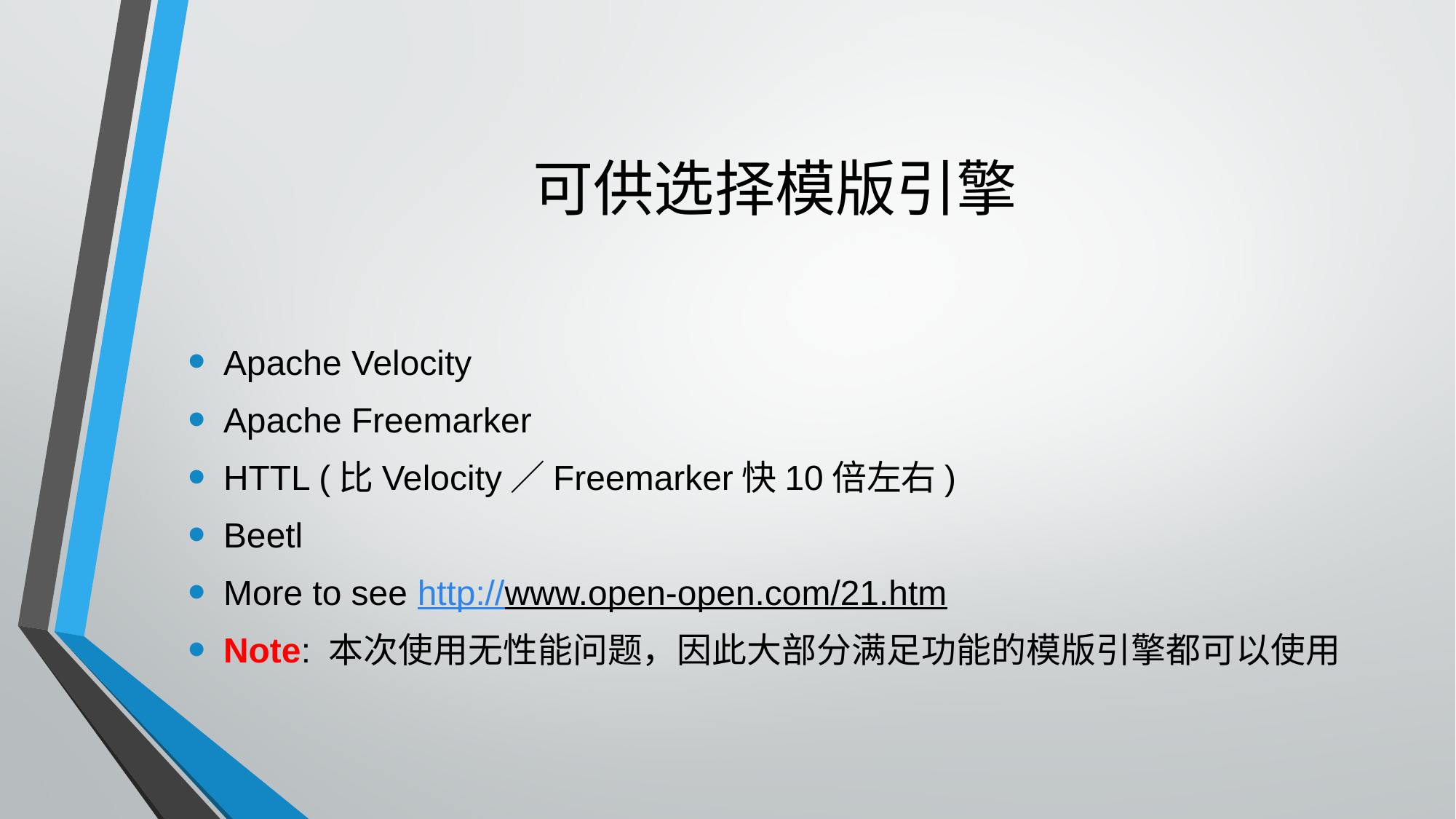

# 可供选择模版引擎
Apache Velocity
Apache Freemarker
HTTL (比Velocity／Freemarker快10倍左右)
Beetl
More to see http://www.open-open.com/21.htm
Note: 本次使用无性能问题，因此大部分满足功能的模版引擎都可以使用